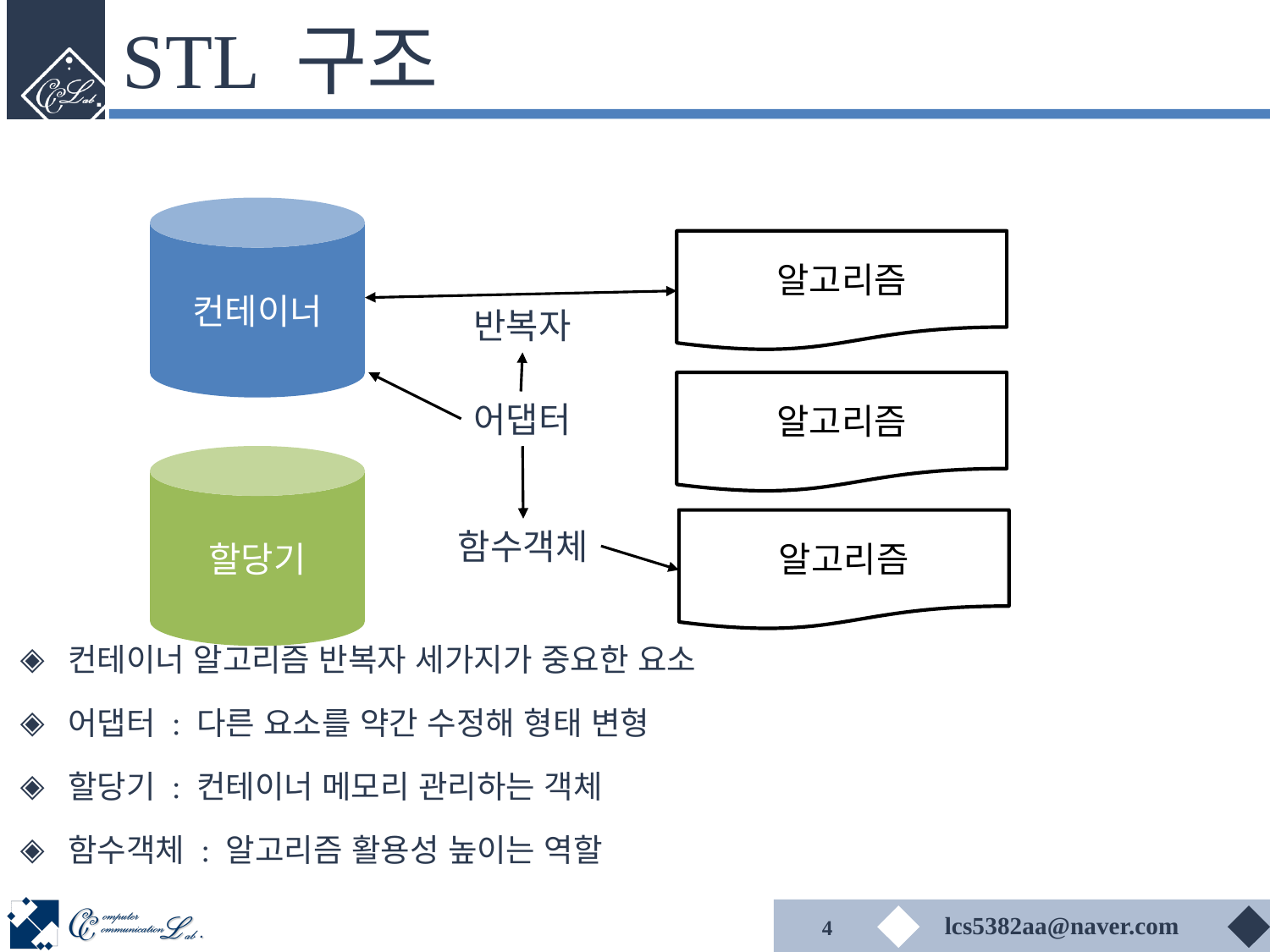

# STL 구조

컨테이너 알고리즘 반복자 세가지가 중요한 요소
어댑터 : 다른 요소를 약간 수정해 형태 변형
할당기 : 컨테이너 메모리 관리하는 객체
함수객체 : 알고리즘 활용성 높이는 역할
컨테이너
알고리즘
반복자
알고리즘
어댑터
할당기
알고리즘
함수객체